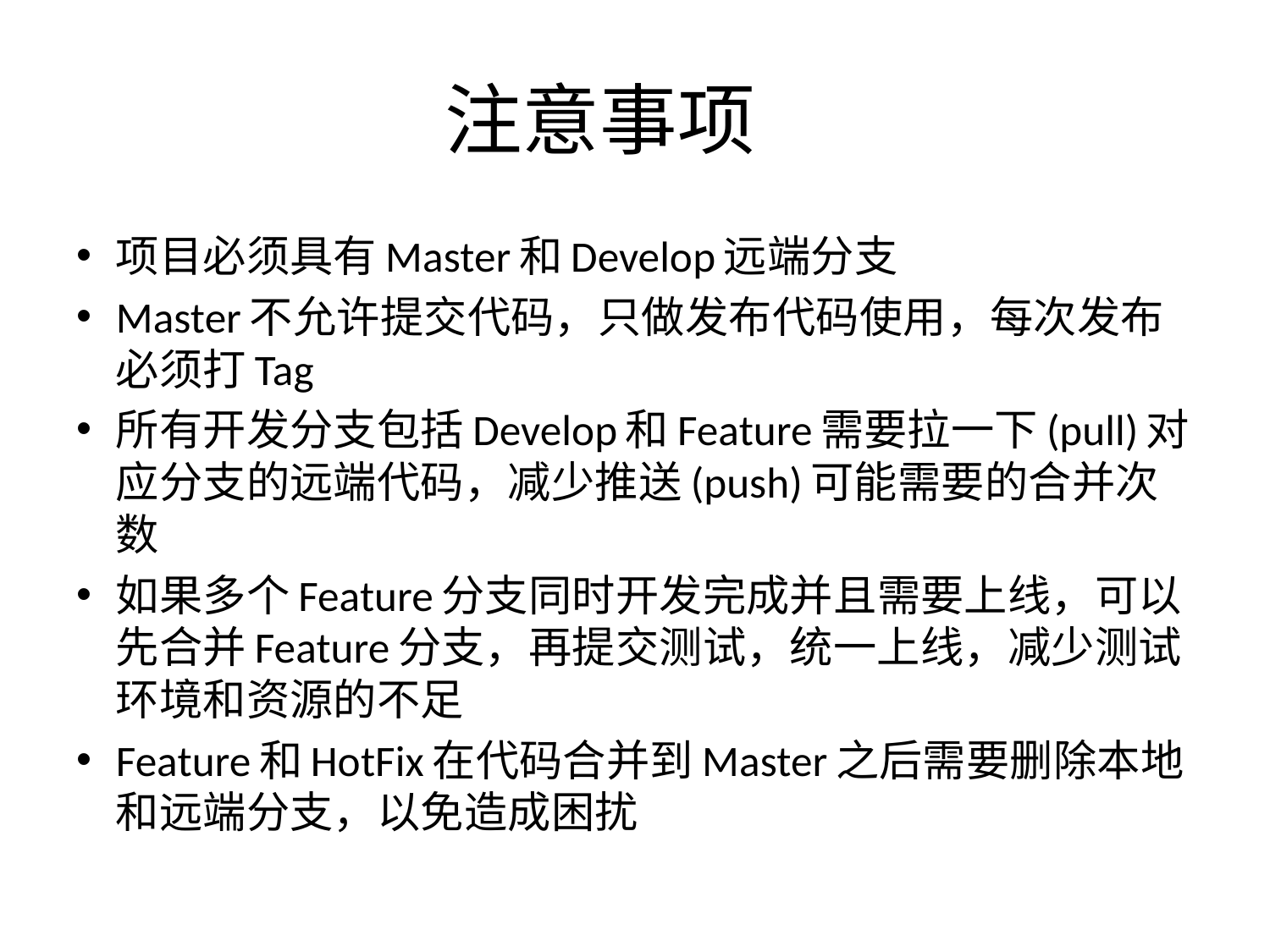

# 注意事项
项目必须具有Master和Develop远端分支
Master不允许提交代码，只做发布代码使用，每次发布必须打Tag
所有开发分支包括Develop和Feature需要拉一下(pull)对应分支的远端代码，减少推送(push)可能需要的合并次数
如果多个Feature分支同时开发完成并且需要上线，可以先合并Feature分支，再提交测试，统一上线，减少测试环境和资源的不足
Feature和HotFix在代码合并到Master之后需要删除本地和远端分支，以免造成困扰